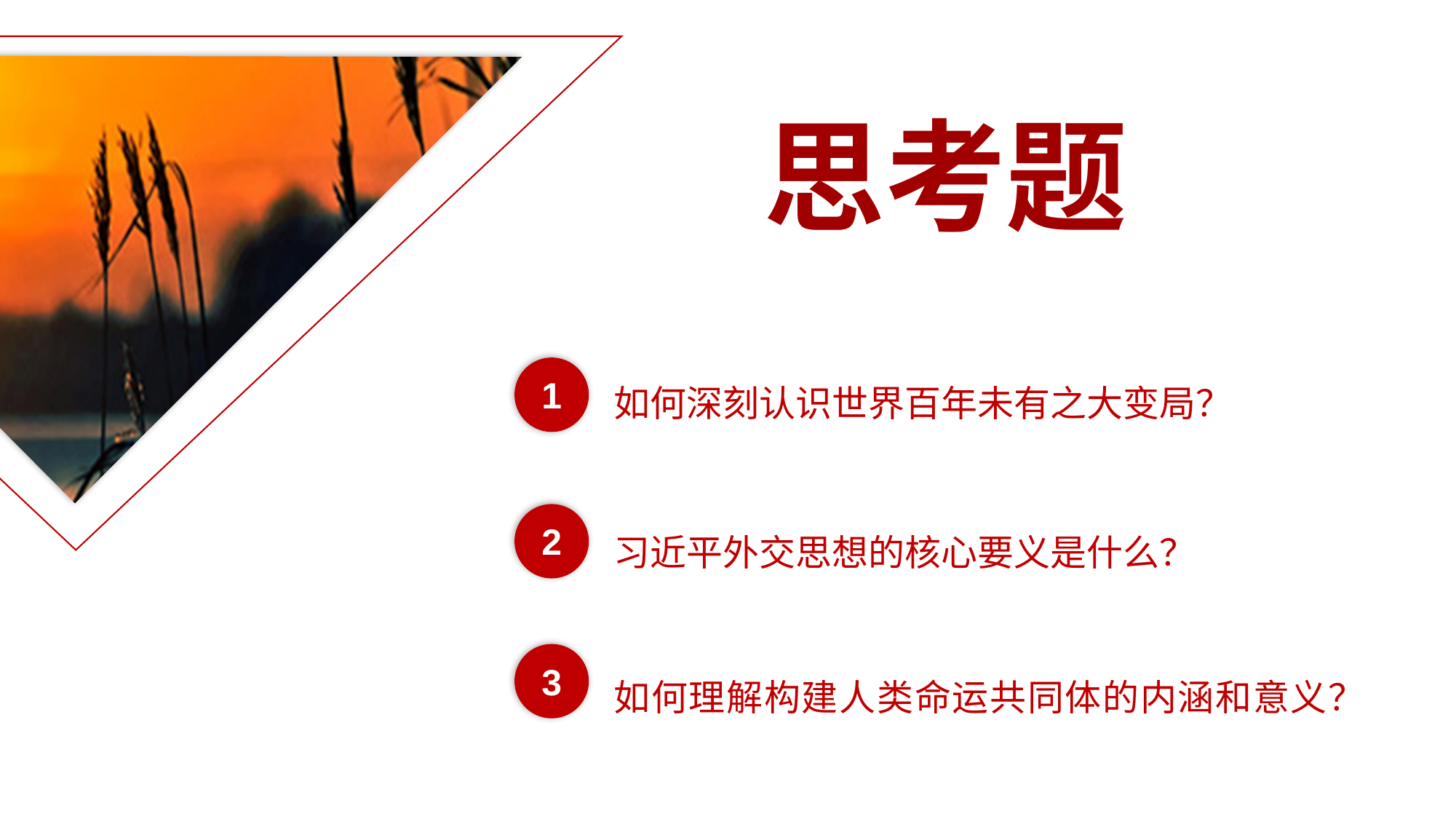

思考题
如何深刻认识世界百年未有之大变局？

1
习近平外交思想的核心要义是什么？

2

如何理解构建人类命运共同体的内涵和意义？
3